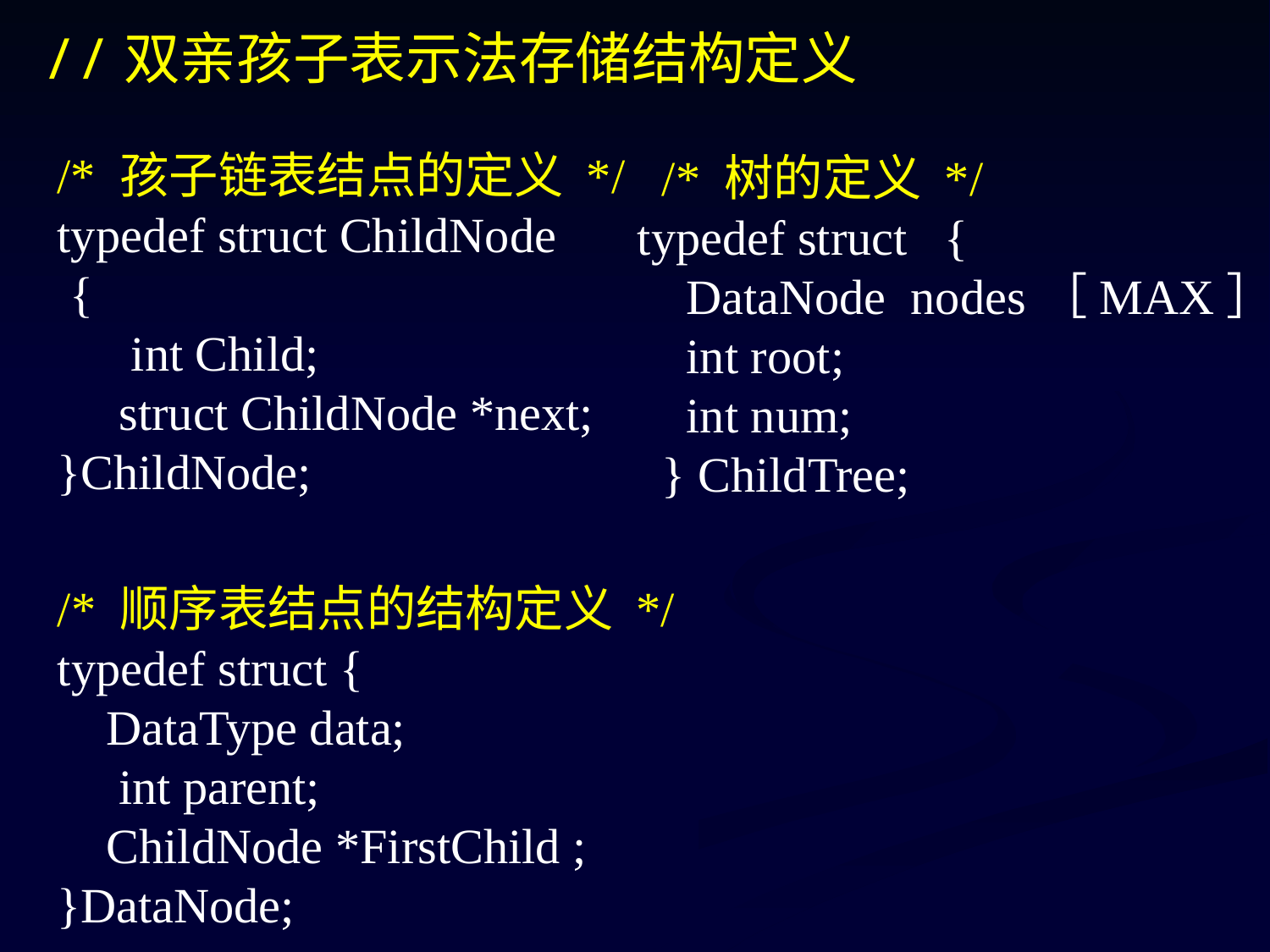

//双亲孩子表示法存储结构定义
/* 孩子链表结点的定义 */
typedef struct ChildNode
 {
      int Child;
     struct ChildNode *next;
}ChildNode;
  /* 树的定义 */
typedef struct   {
    DataNode  nodes［MAX］;
    int root;
    int num;
  } ChildTree;
/* 顺序表结点的结构定义 */
typedef struct {
    DataType data;
　int parent;
    ChildNode *FirstChild ;
}DataNode;